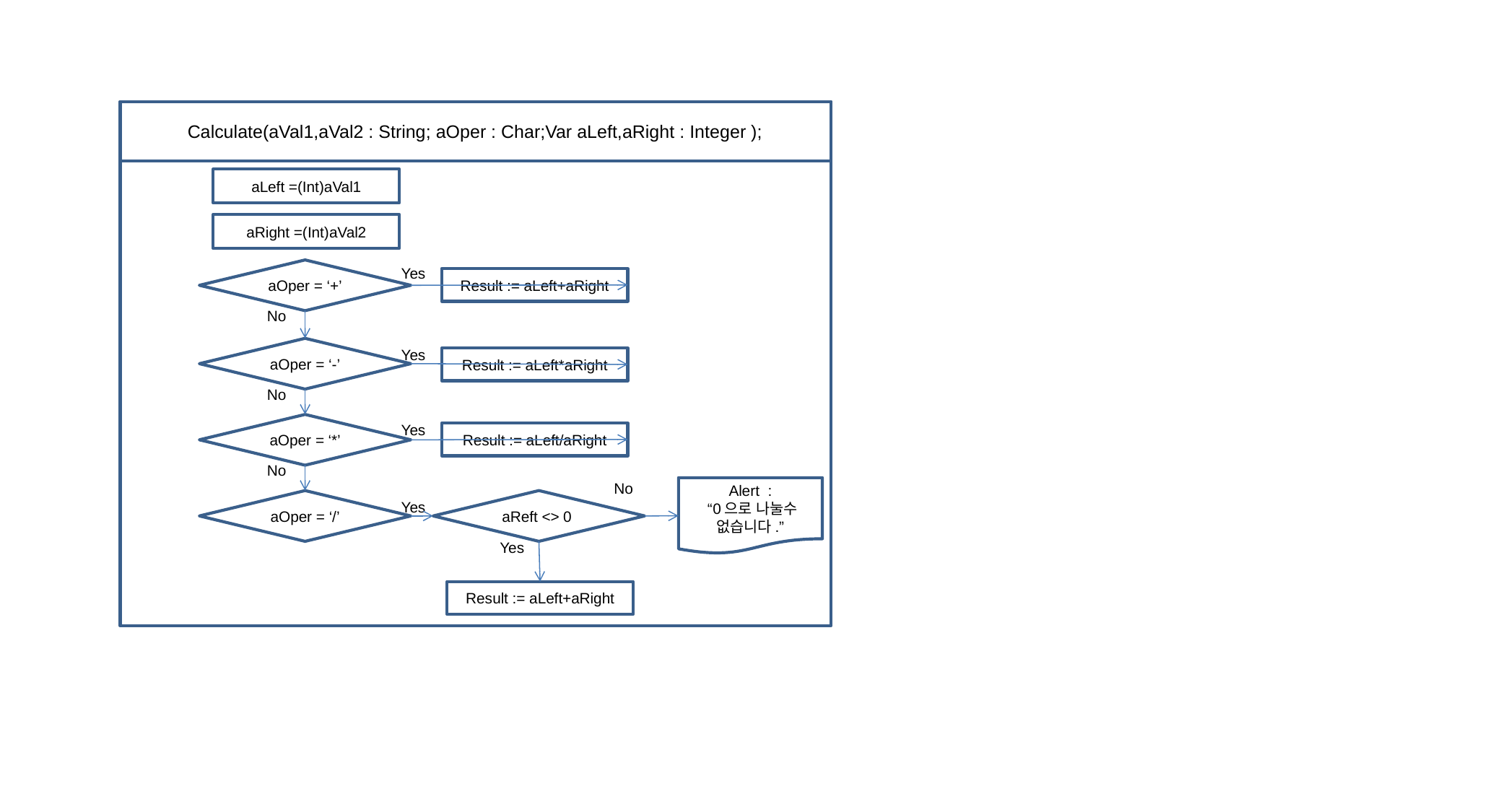

Calculate(aVal1,aVal2 : String; aOper : Char;Var aLeft,aRight : Integer );
aLeft =(Int)aVal1
aRight =(Int)aVal2
Yes
aOper = ‘+’
Result := aLeft+aRight
No
aOper = ‘-’
Yes
Result := aLeft*aRight
No
aOper = ‘*’
Yes
Result := aLeft/aRight
No
No
Alert  :
 “0으로 나눌수
없습니다.”
aOper = ‘/’
aReft <> 0
Yes
Yes
Result := aLeft+aRight